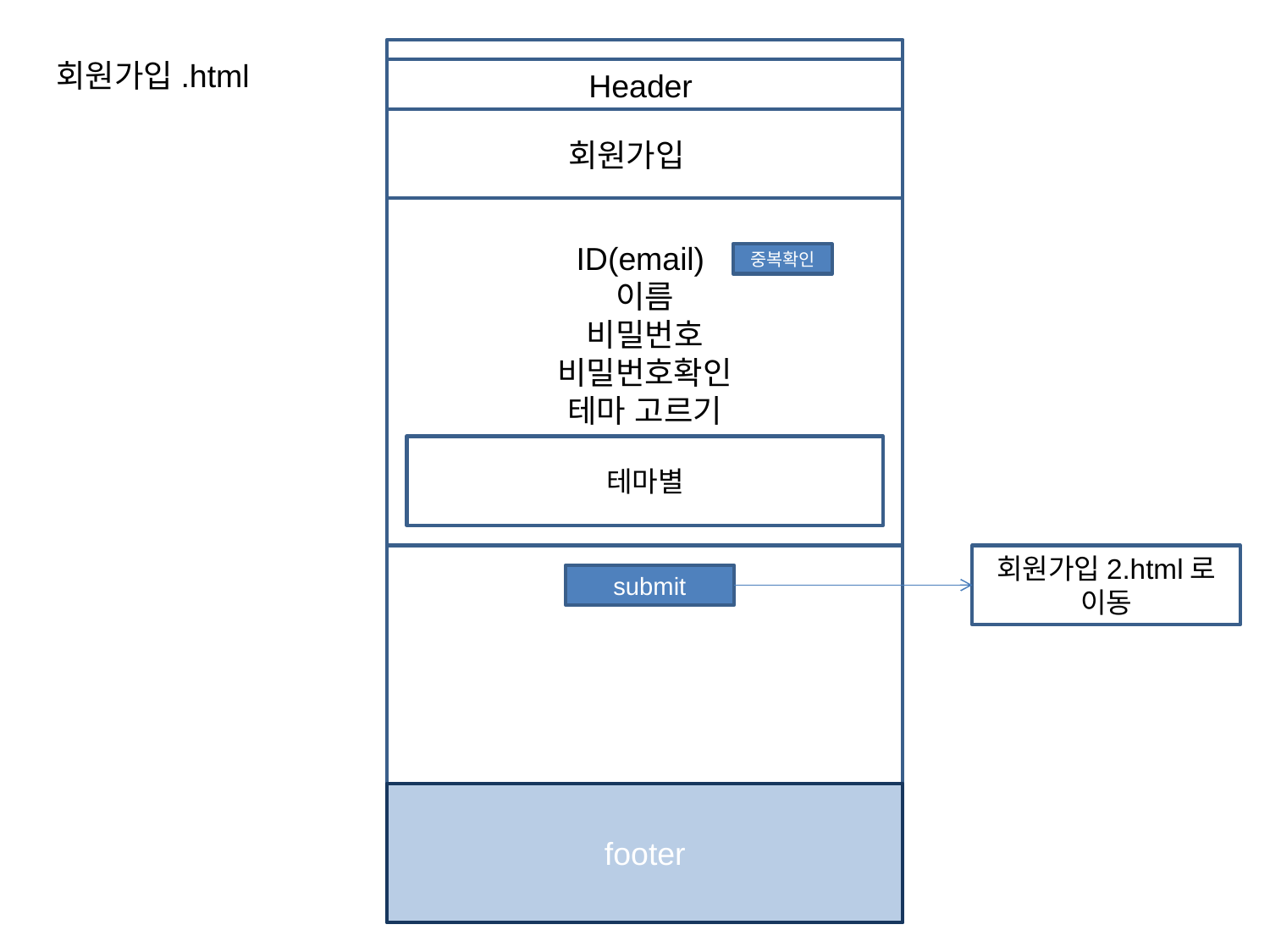

회원가입.html

Header
회원가입
ID(email)
이름
비밀번호
비밀번호확인
테마 고르기

중복확인
테마별
회원가입2.html로 이동
submit
footer